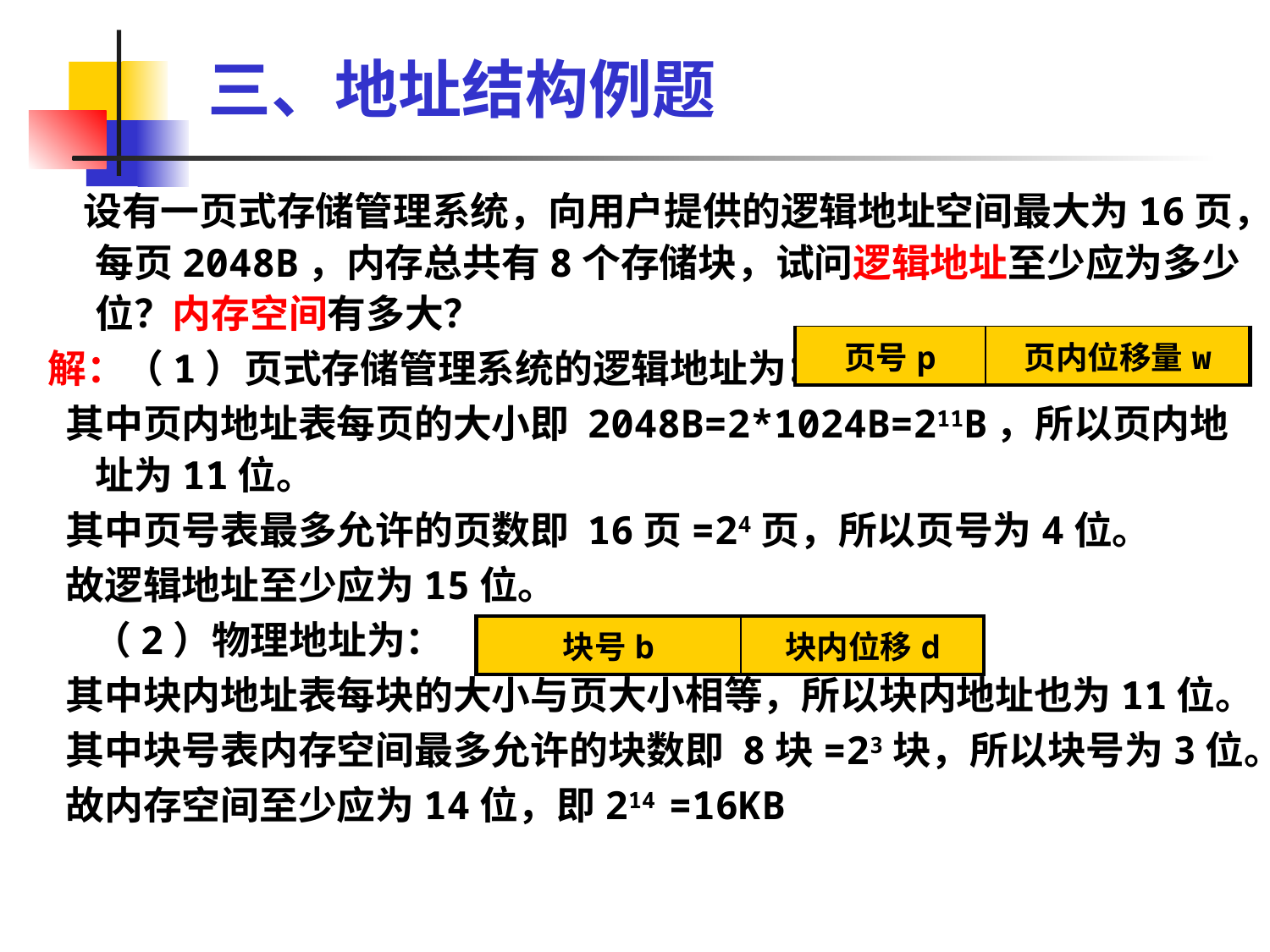

# 三、地址结构例题
   设有一页式存储管理系统，向用户提供的逻辑地址空间最大为16页，每页2048B，内存总共有8个存储块，试问逻辑地址至少应为多少位？内存空间有多大？
解：（1）页式存储管理系统的逻辑地址为：
 其中页内地址表每页的大小即 2048B=2*1024B=211B，所以页内地址为11位。
 其中页号表最多允许的页数即 16页=24页，所以页号为4位。
 故逻辑地址至少应为15位。
    （2）物理地址为：
 其中块内地址表每块的大小与页大小相等，所以块内地址也为11位。
 其中块号表内存空间最多允许的块数即 8块=23块，所以块号为3位。
 故内存空间至少应为14位，即214 =16KB
| 页号p | 页内位移量w |
| --- | --- |
| 块号b | 块内位移d |
| --- | --- |